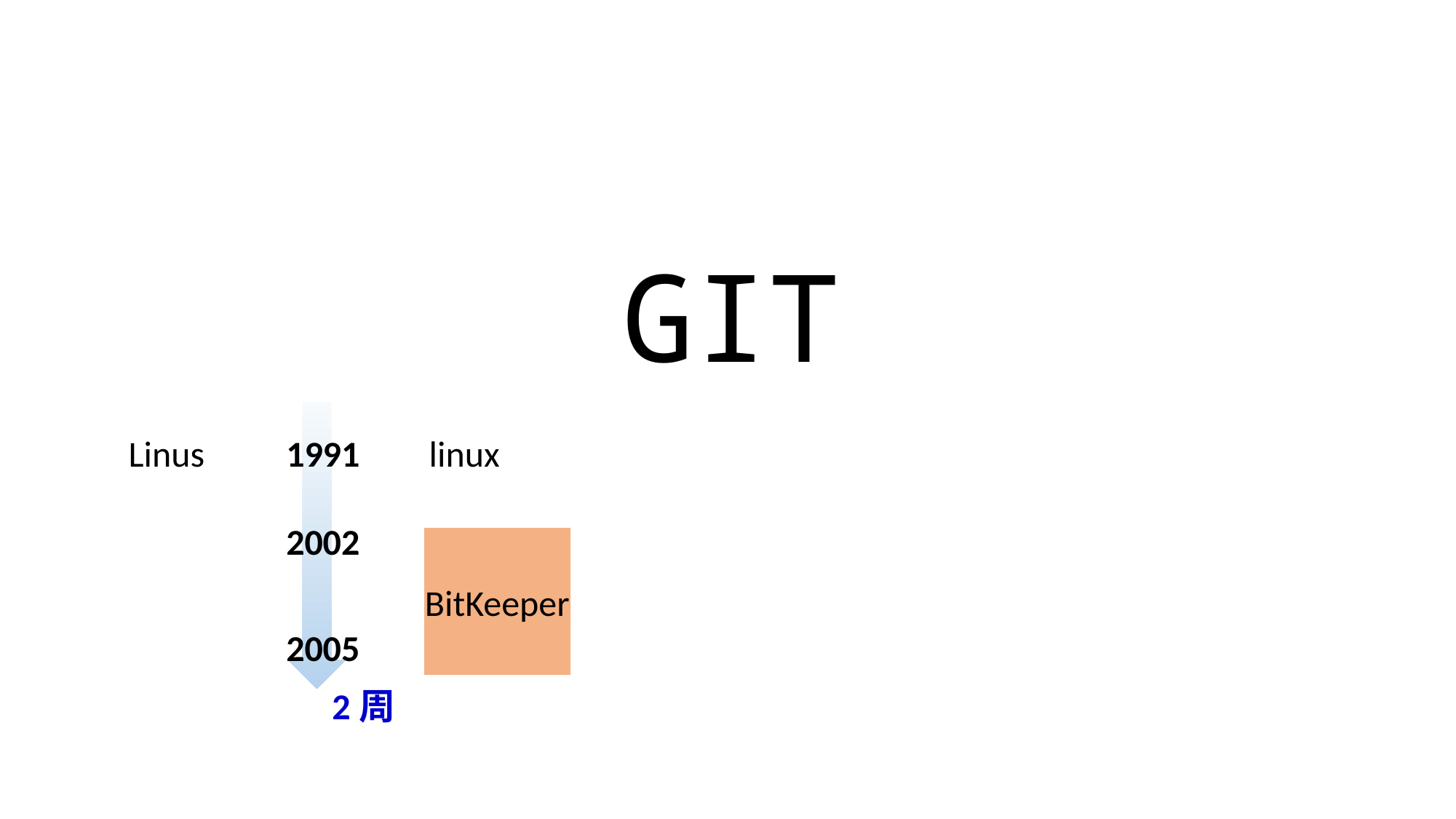

# GIT

Linus
1991
linux
2002
BitKeeper
2005
2周